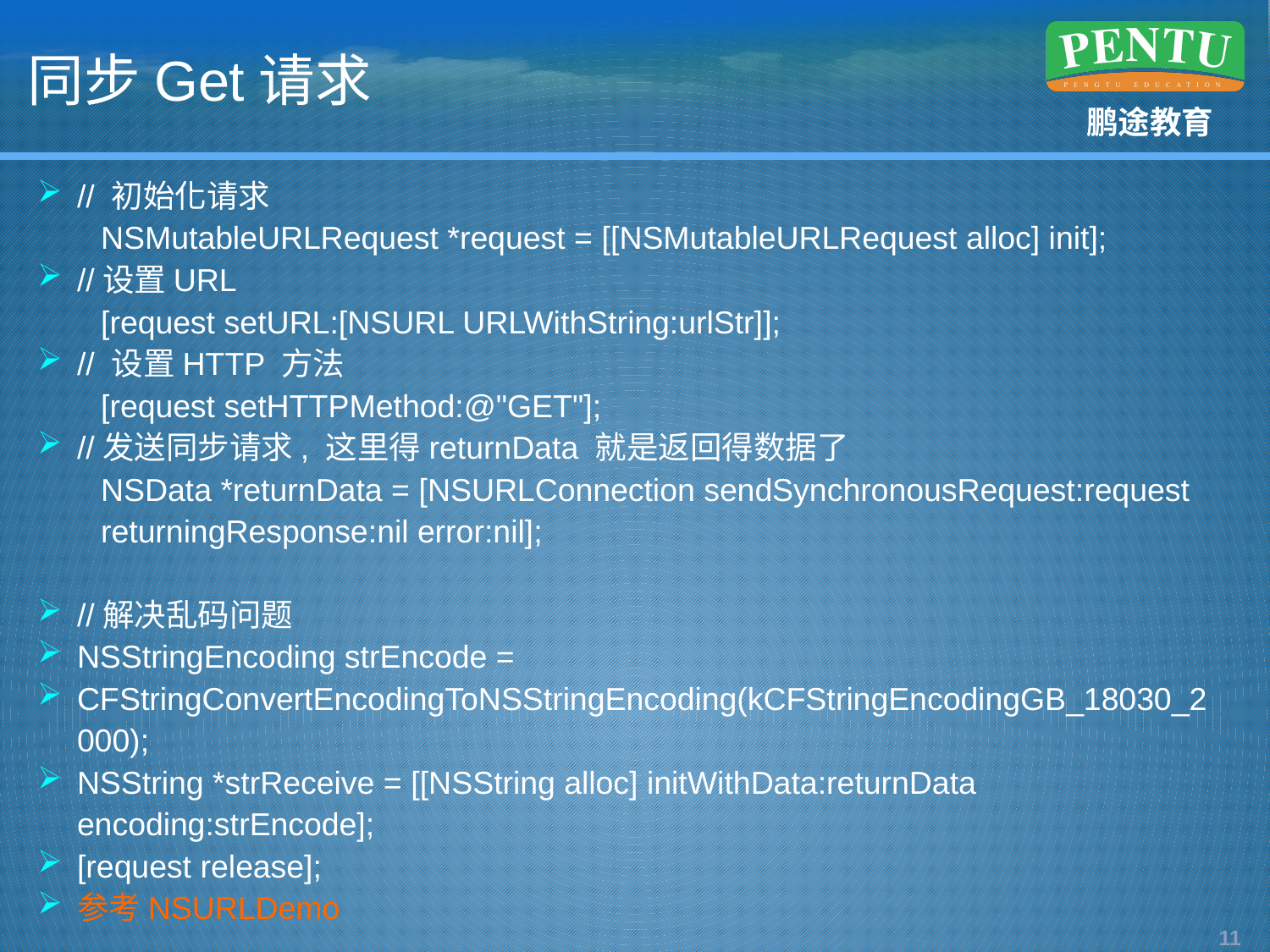

# 同步Get请求
// 初始化请求
NSMutableURLRequest *request = [[NSMutableURLRequest alloc] init];
//设置URL
[request setURL:[NSURL URLWithString:urlStr]];
// 设置HTTP 方法
[request setHTTPMethod:@"GET"];
//发送同步请求, 这里得returnData 就是返回得数据了
NSData *returnData = [NSURLConnection sendSynchronousRequest:request
returningResponse:nil error:nil];

//解决乱码问题
NSStringEncoding strEncode =
CFStringConvertEncodingToNSStringEncoding(kCFStringEncodingGB_18030_2000);
NSString *strReceive = [[NSString alloc] initWithData:returnData encoding:strEncode];
[request release];
参考NSURLDemo
11